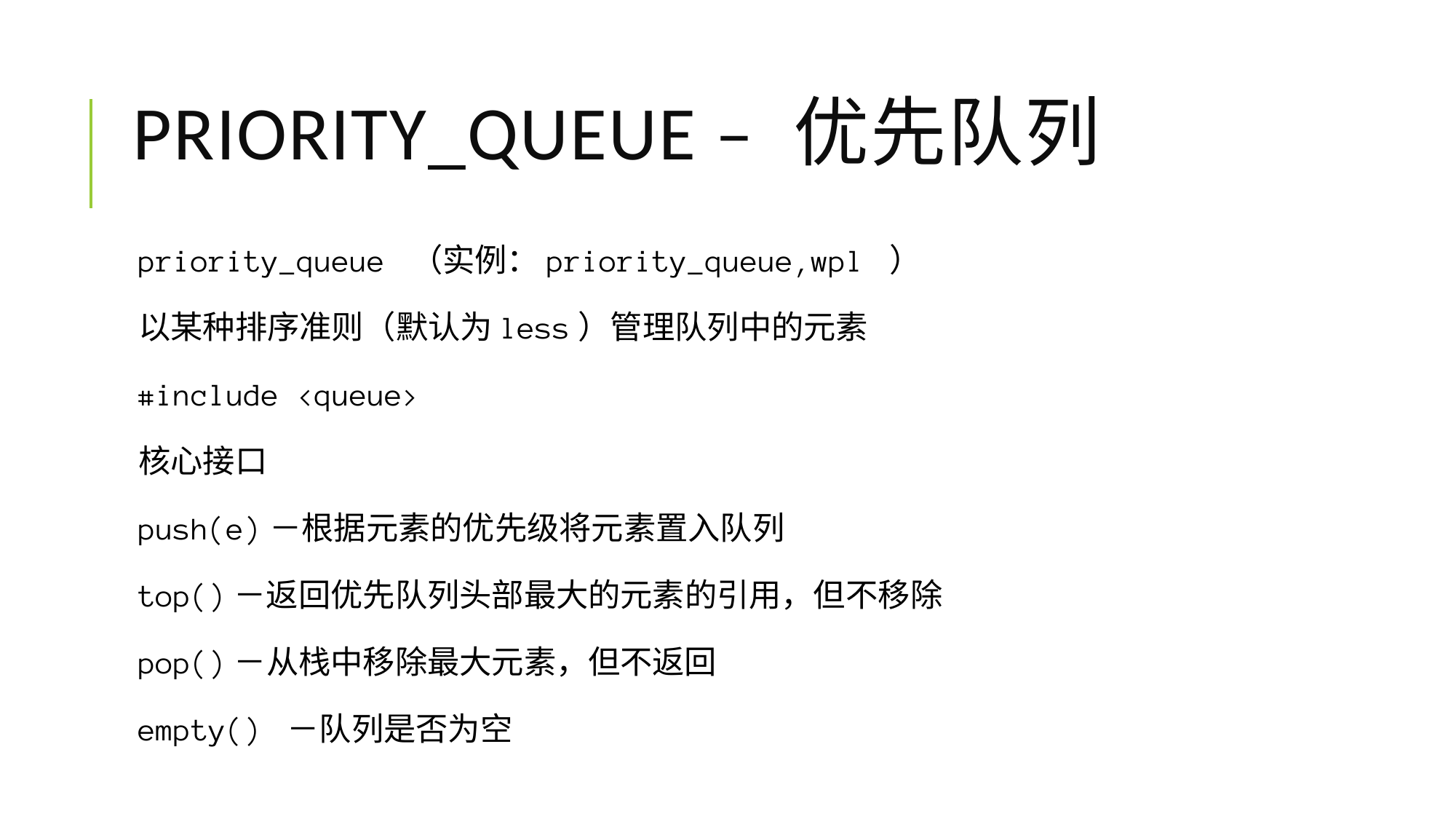

# priority_queue – 优先队列
priority_queue （实例：priority_queue,wpl ）
以某种排序准则（默认为less）管理队列中的元素
#include <queue>
核心接口
push(e)－根据元素的优先级将元素置入队列
top()－返回优先队列头部最大的元素的引用，但不移除
pop()－从栈中移除最大元素，但不返回
empty() －队列是否为空